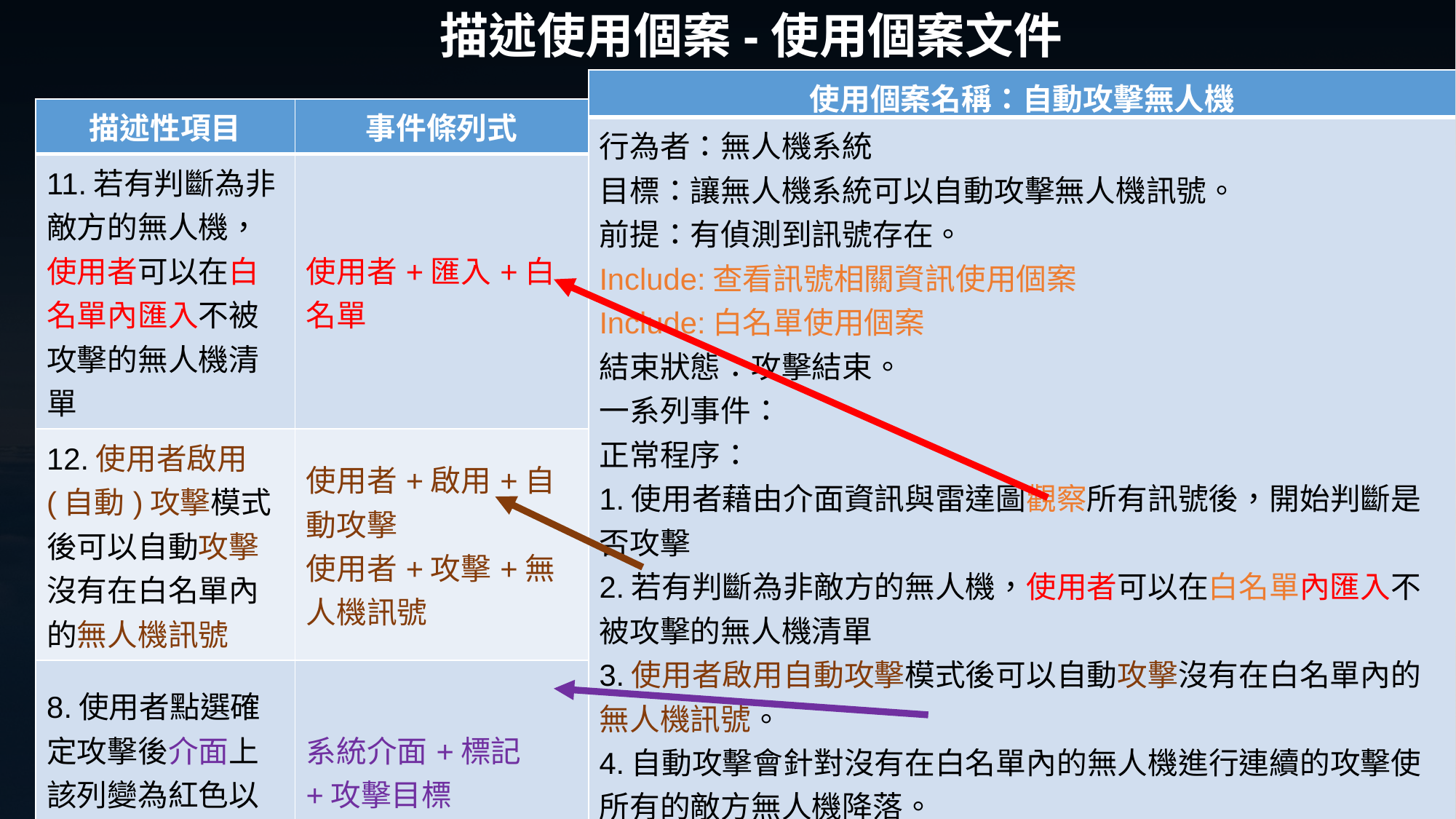

描述使用個案-使用個案文件
| 使用個案名稱：自動攻擊無人機 |
| --- |
| 行為者：無人機系統 目標：讓無人機系統可以自動攻擊無人機訊號。 前提：有偵測到訊號存在。 Include:查看訊號相關資訊使用個案 Include:白名單使用個案 結束狀態：攻擊結束。 一系列事件： 正常程序： 1.使用者藉由介面資訊與雷達圖觀察所有訊號後，開始判斷是否攻擊 2.若有判斷為非敵方的無人機，使用者可以在白名單內匯入不被攻擊的無人機清單 3.使用者啟用自動攻擊模式後可以自動攻擊沒有在白名單內的無人機訊號。 4.自動攻擊會針對沒有在白名單內的無人機進行連續的攻擊使所有的敵方無人機降落。 4.使用者點選確定攻擊後介面上該資訊列變為紅色以標記攻擊目標 |
| 描述性項目 | 事件條列式 |
| --- | --- |
| 11.若有判斷為非敵方的無人機，使用者可以在白名單內匯入不被攻擊的無人機清單 | 使用者+匯入+白名單 |
| 12.使用者啟用(自動)攻擊模式後可以自動攻擊沒有在白名單內的無人機訊號 | 使用者+啟用+自動攻擊 使用者+攻擊+無人機訊號 |
| 8.使用者點選確定攻擊後介面上該列變為紅色以標記攻擊目標 | 系統介面+標記+攻擊目標 |